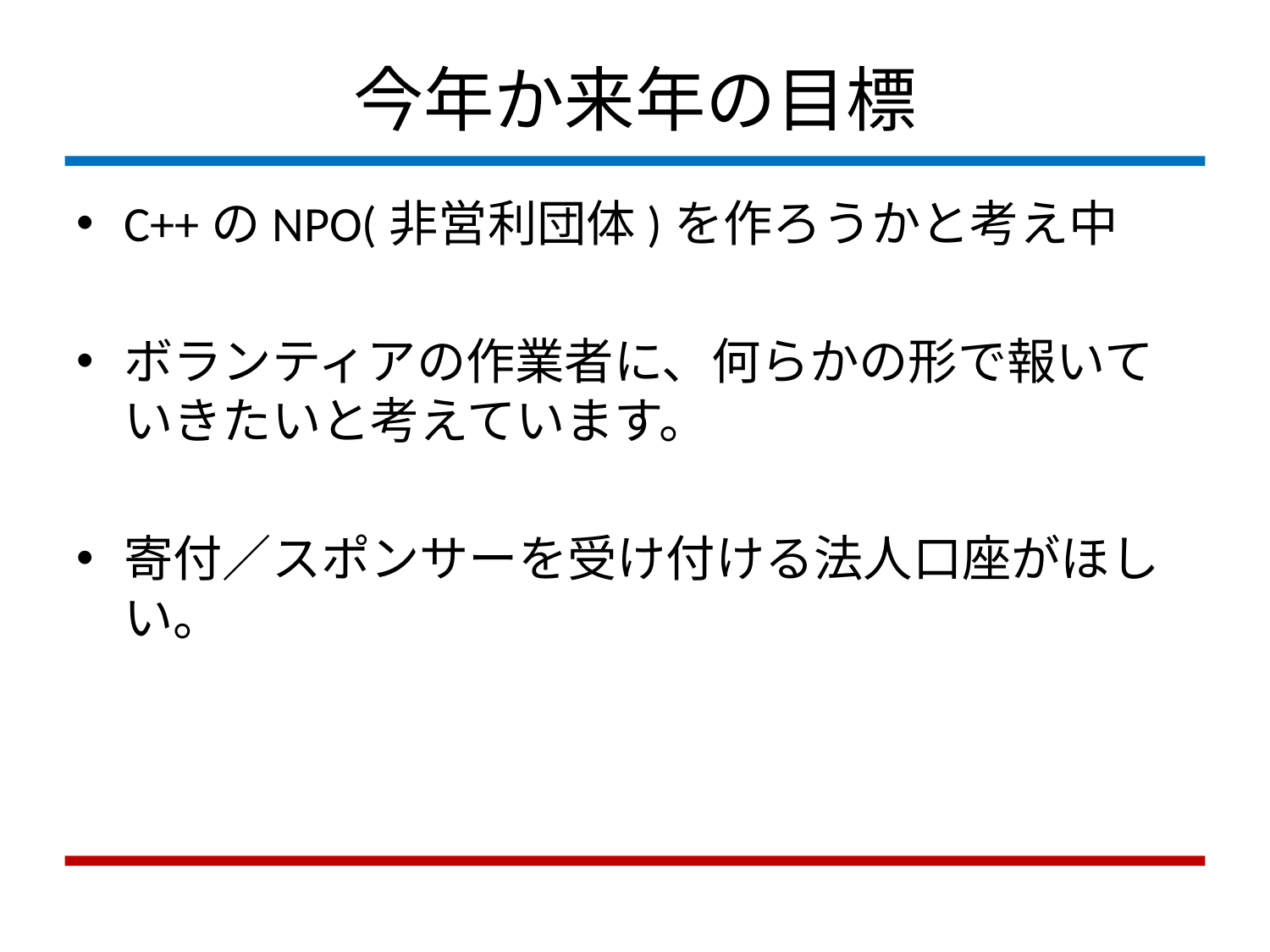

# 今年か来年の目標
C++のNPO(非営利団体)を作ろうかと考え中

ボランティアの作業者に、何らかの形で報いていきたいと考えています。

寄付／スポンサーを受け付ける法人口座がほしい。